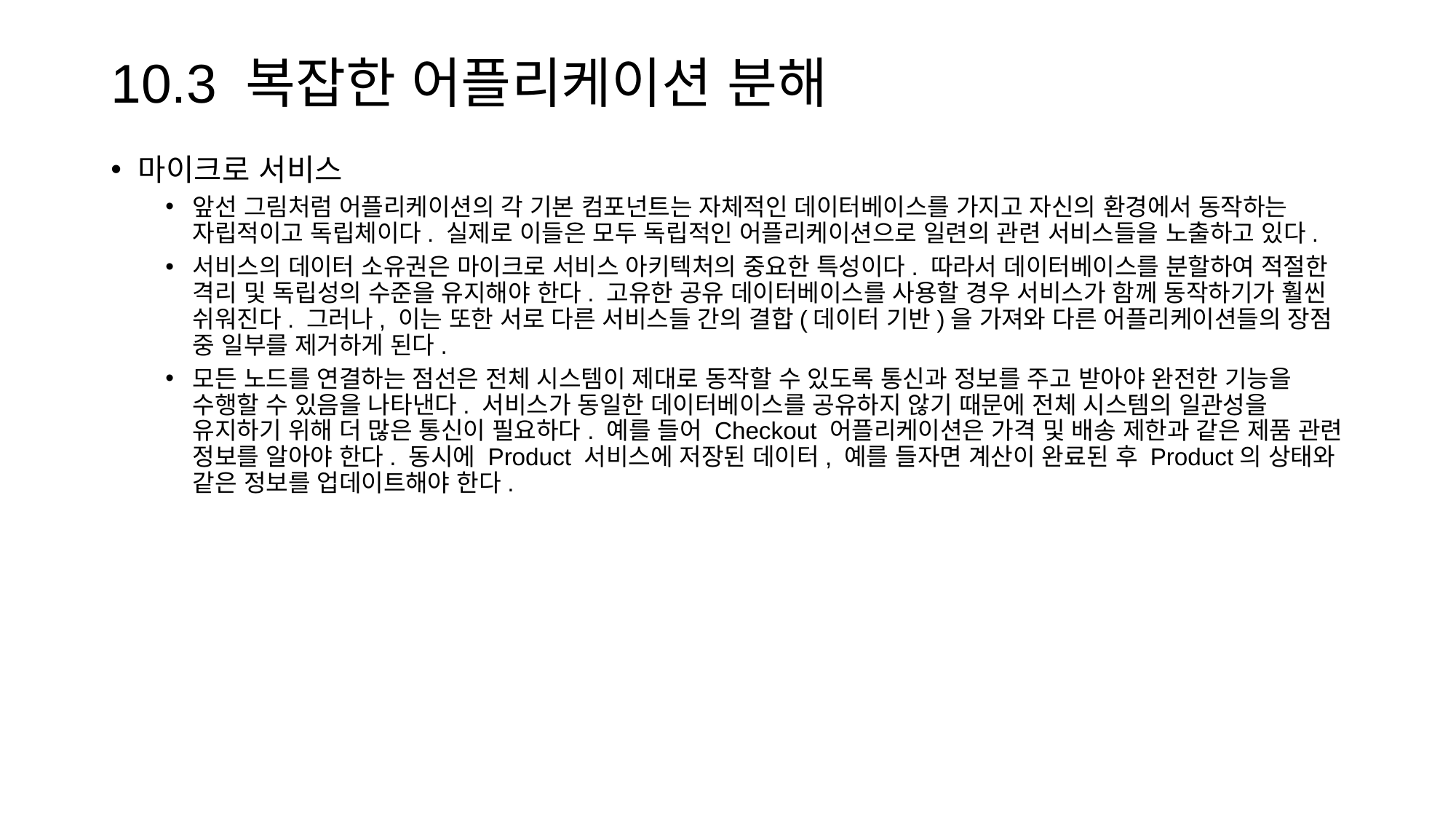

# 10.3 복잡한 어플리케이션 분해
마이크로 서비스
앞선 그림처럼 어플리케이션의 각 기본 컴포넌트는 자체적인 데이터베이스를 가지고 자신의 환경에서 동작하는 자립적이고 독립체이다. 실제로 이들은 모두 독립적인 어플리케이션으로 일련의 관련 서비스들을 노출하고 있다.
서비스의 데이터 소유권은 마이크로 서비스 아키텍처의 중요한 특성이다. 따라서 데이터베이스를 분할하여 적절한 격리 및 독립성의 수준을 유지해야 한다. 고유한 공유 데이터베이스를 사용할 경우 서비스가 함께 동작하기가 훨씬 쉬워진다. 그러나, 이는 또한 서로 다른 서비스들 간의 결합(데이터 기반)을 가져와 다른 어플리케이션들의 장점 중 일부를 제거하게 된다.
모든 노드를 연결하는 점선은 전체 시스템이 제대로 동작할 수 있도록 통신과 정보를 주고 받아야 완전한 기능을 수행할 수 있음을 나타낸다. 서비스가 동일한 데이터베이스를 공유하지 않기 때문에 전체 시스템의 일관성을 유지하기 위해 더 많은 통신이 필요하다. 예를 들어 Checkout 어플리케이션은 가격 및 배송 제한과 같은 제품 관련 정보를 알아야 한다. 동시에 Product 서비스에 저장된 데이터, 예를 들자면 계산이 완료된 후 Product의 상태와 같은 정보를 업데이트해야 한다.